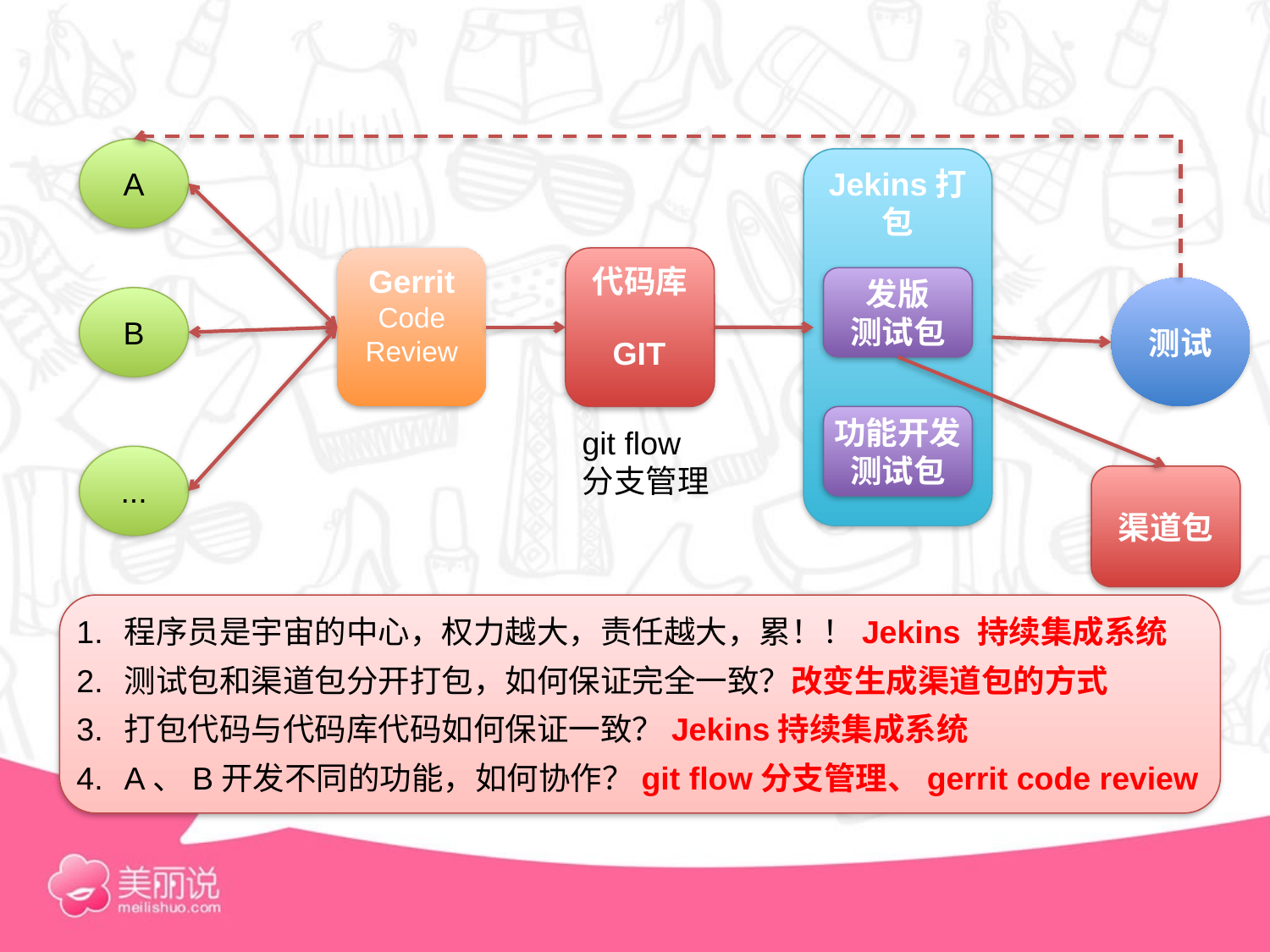

A
Jekins打包
Gerrit
Code
Review
代码库
发版
测试包
测试
B
GIT
功能开发
测试包
git flow
分支管理
...
渠道包
程序员是宇宙的中心，权力越大，责任越大，累！！Jekins 持续集成系统
测试包和渠道包分开打包，如何保证完全一致？改变生成渠道包的方式
打包代码与代码库代码如何保证一致？Jekins持续集成系统
A、B开发不同的功能，如何协作？git flow分支管理、gerrit code review